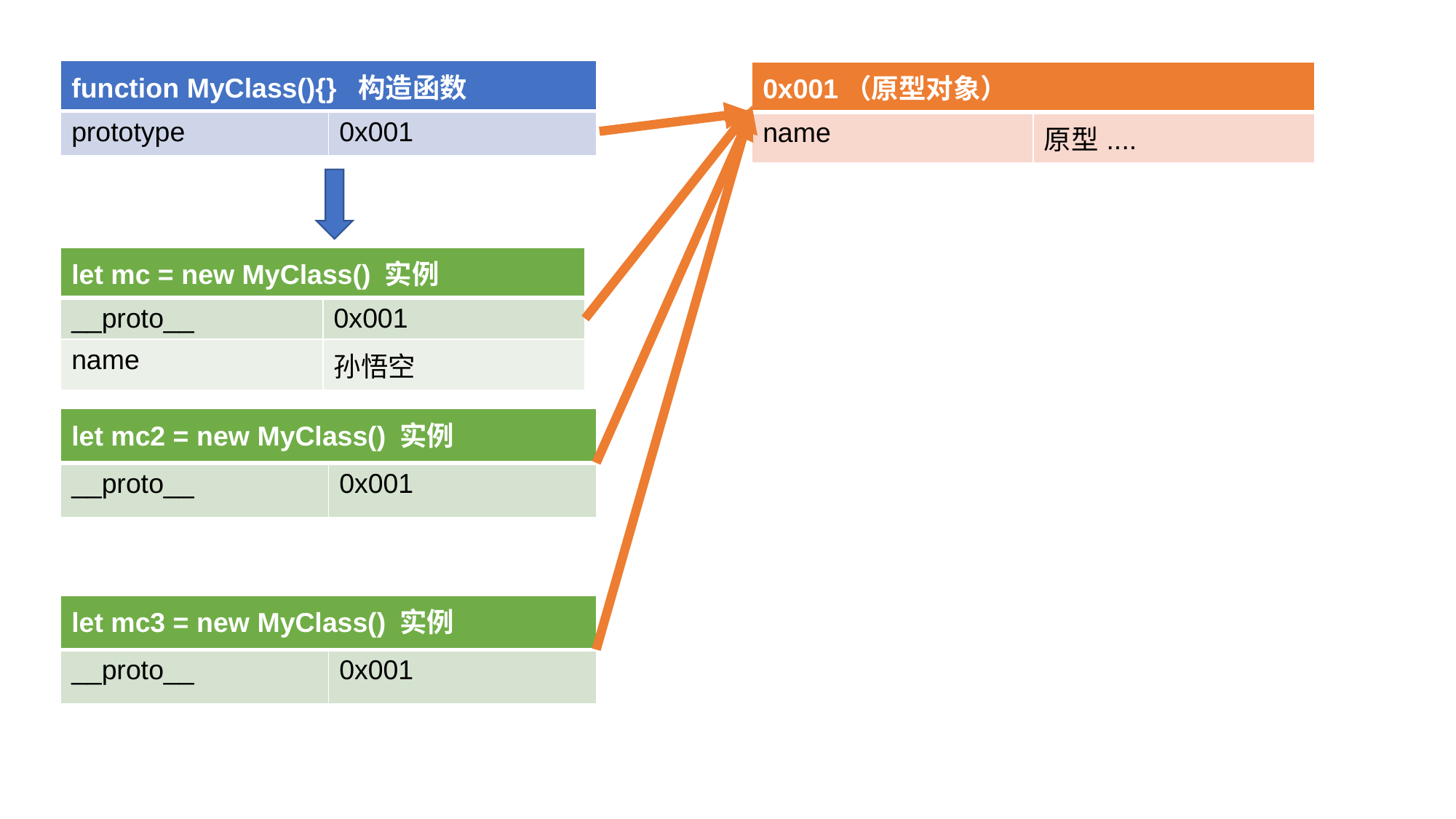

| function MyClass(){} 构造函数 |  |
| --- | --- |
| prototype | 0x001 |
| 0x001（原型对象） |  |
| --- | --- |
| name | 原型.... |

| let mc = new MyClass() 实例 |  |
| --- | --- |
| \_\_proto\_\_ | 0x001 |
| name | 孙悟空 |
| let mc2 = new MyClass() 实例 |  |
| --- | --- |
| \_\_proto\_\_ | 0x001 |
| let mc3 = new MyClass() 实例 |  |
| --- | --- |
| \_\_proto\_\_ | 0x001 |